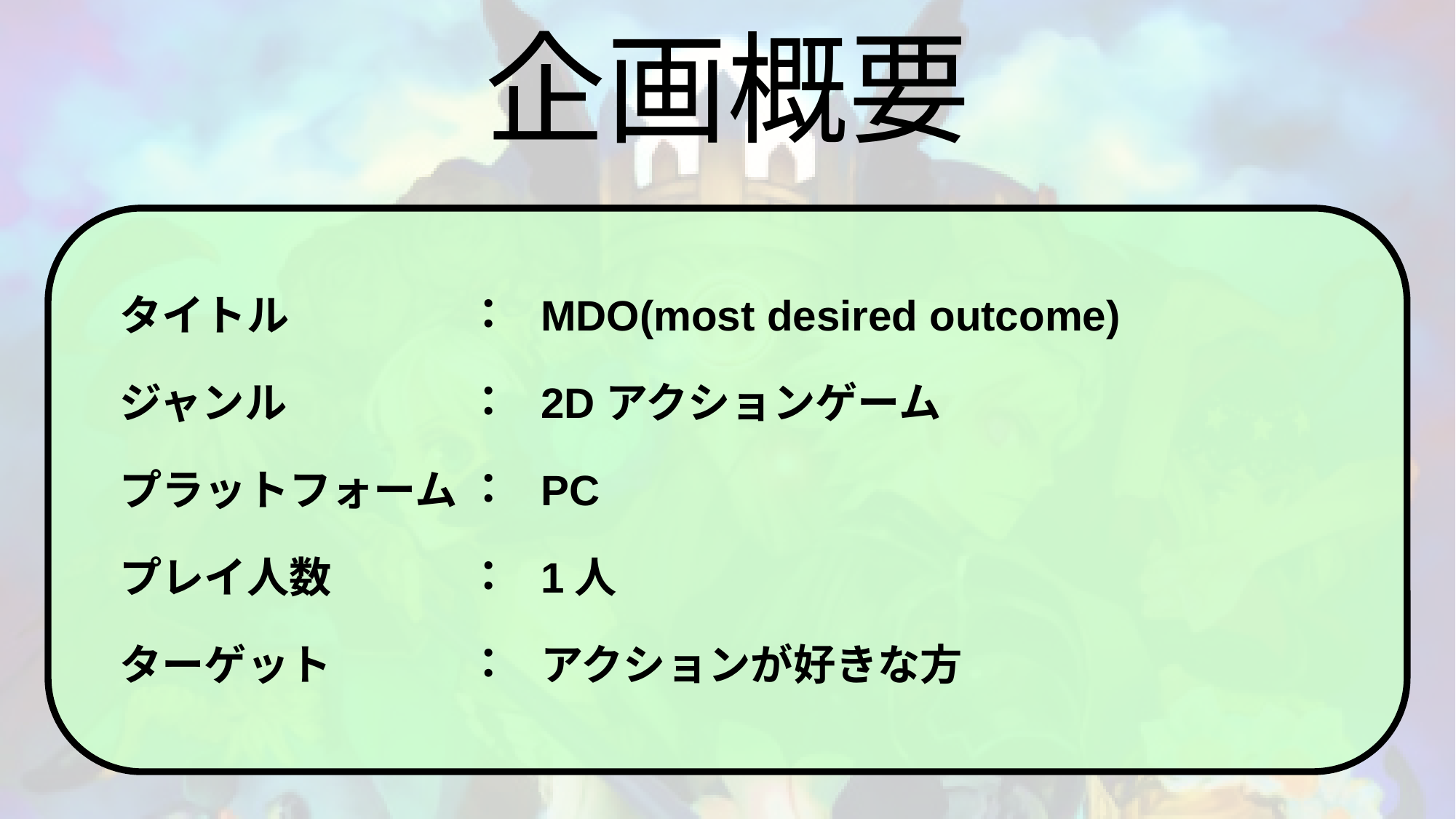

企画概要

：

：

：

：

：
タイトル

ジャンル

プラットフォーム

プレイ人数

ターゲット
MDO(most desired outcome)

2Dアクションゲーム

PC

1人

アクションが好きな方